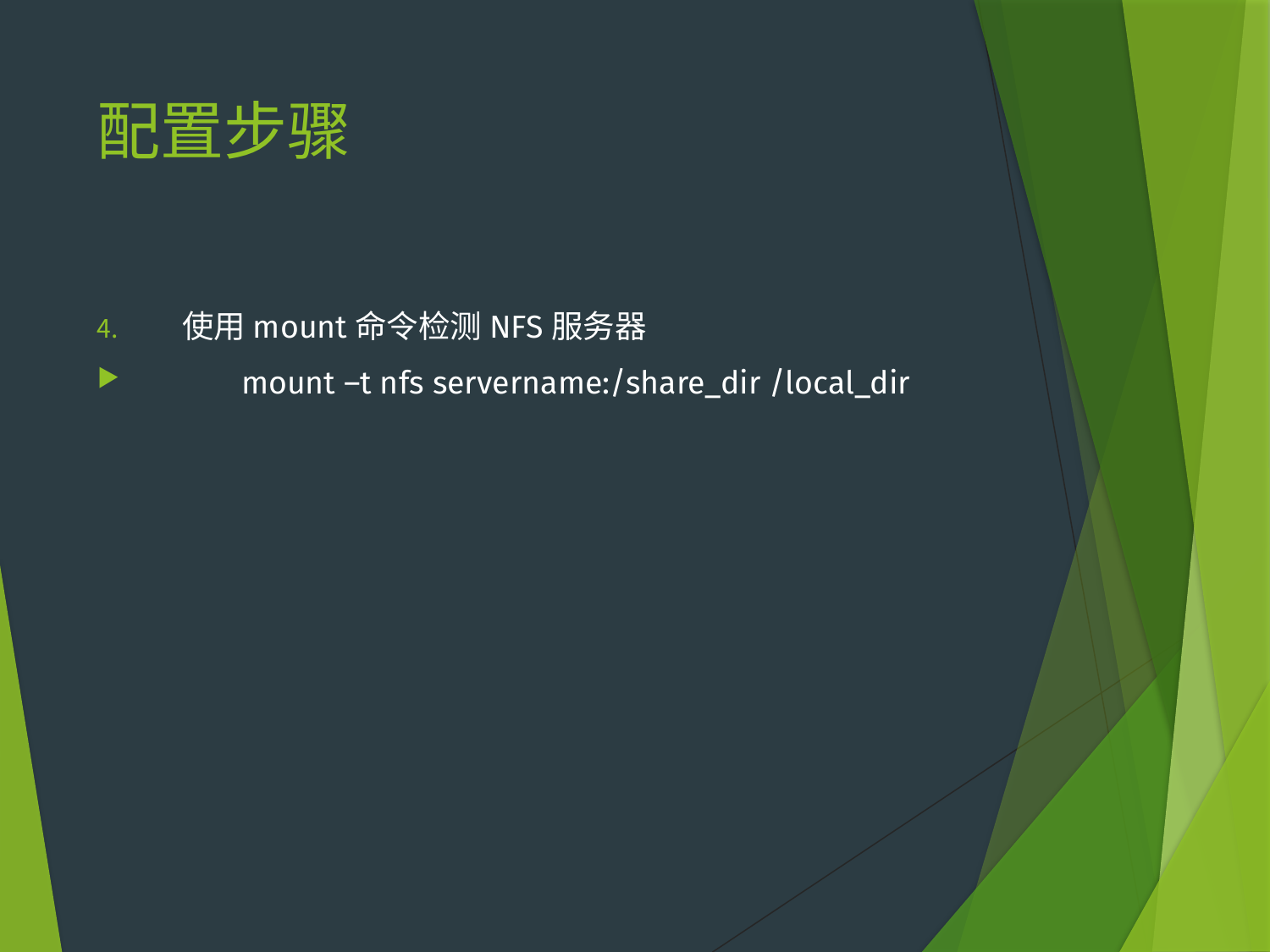

# 配置步骤
使用mount命令检测NFS服务器
       mount –t nfs servername:/share_dir /local_dir